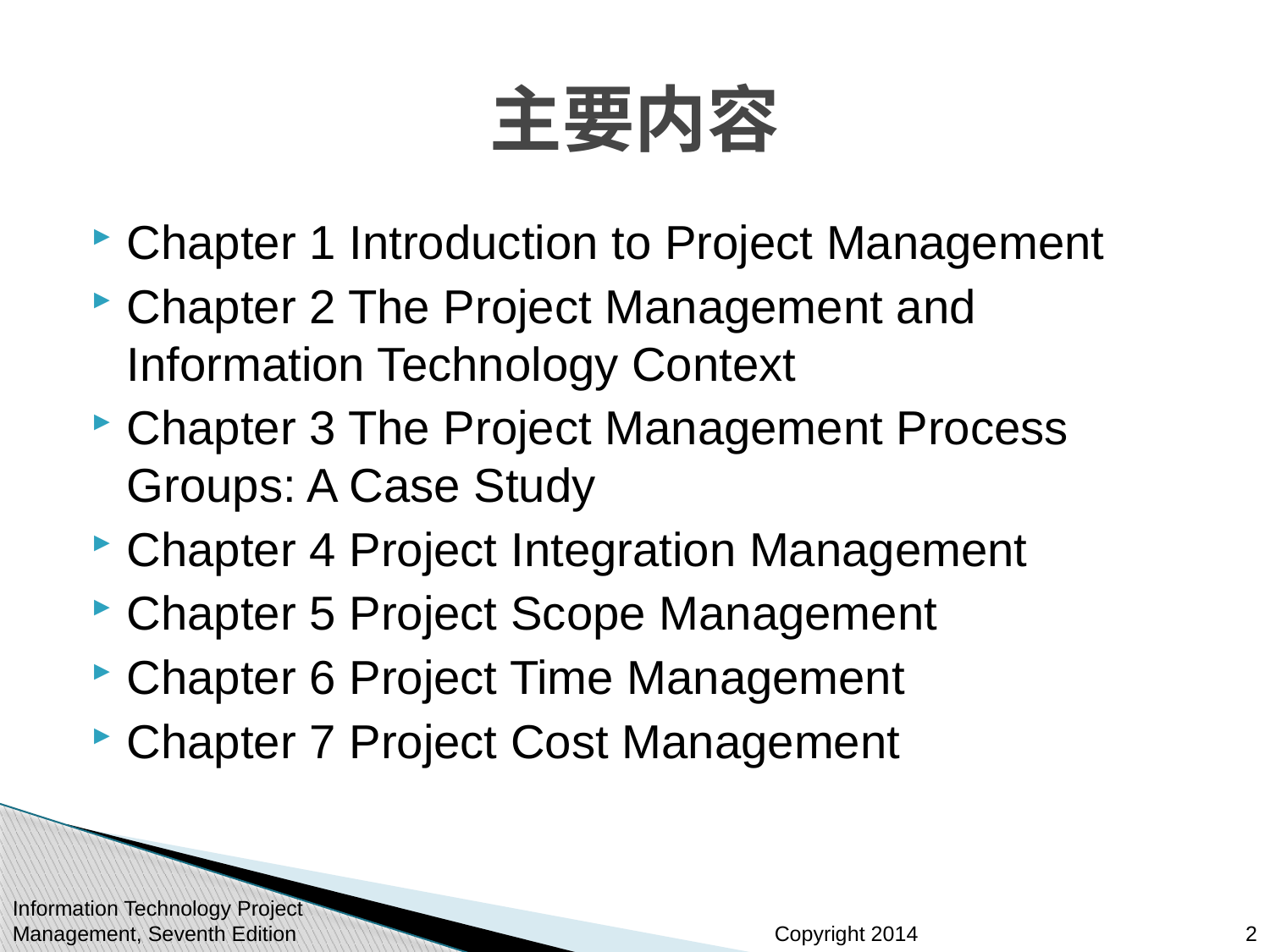

# 主要内容
Chapter 1 Introduction to Project Management
Chapter 2 The Project Management and Information Technology Context
Chapter 3 The Project Management Process Groups: A Case Study
Chapter 4 Project Integration Management
Chapter 5 Project Scope Management
Chapter 6 Project Time Management
Chapter 7 Project Cost Management
Information Technology Project Management, Seventh Edition
2